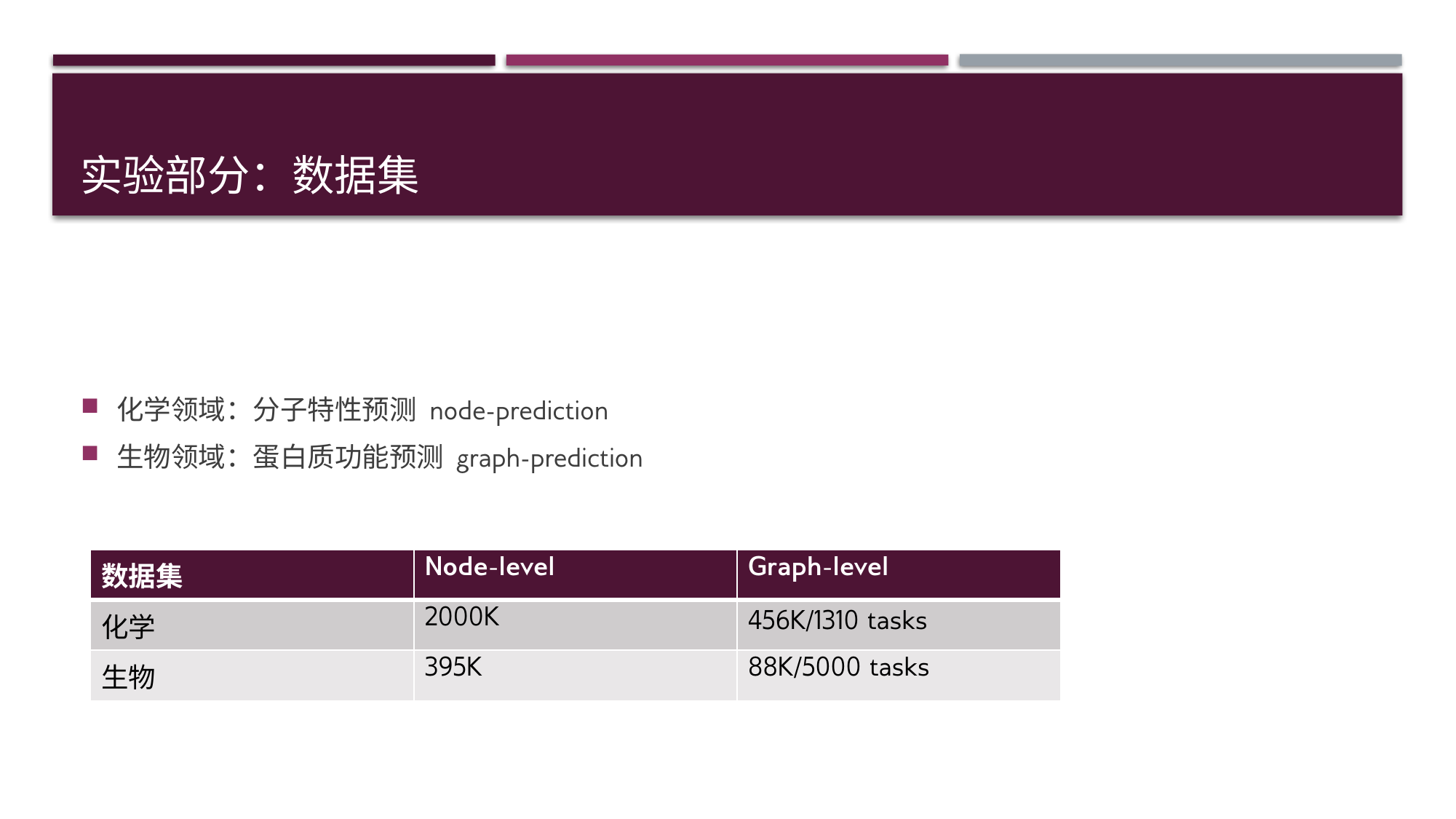

# 实验部分：数据集
化学领域：分子特性预测 node-prediction
生物领域：蛋白质功能预测 graph-prediction

| 数据集 | Node-level | Graph-level |
| --- | --- | --- |
| 化学 | 2000K | ﻿456K/1310 tasks |
| 生物 | 395K | 88K/5000 tasks |